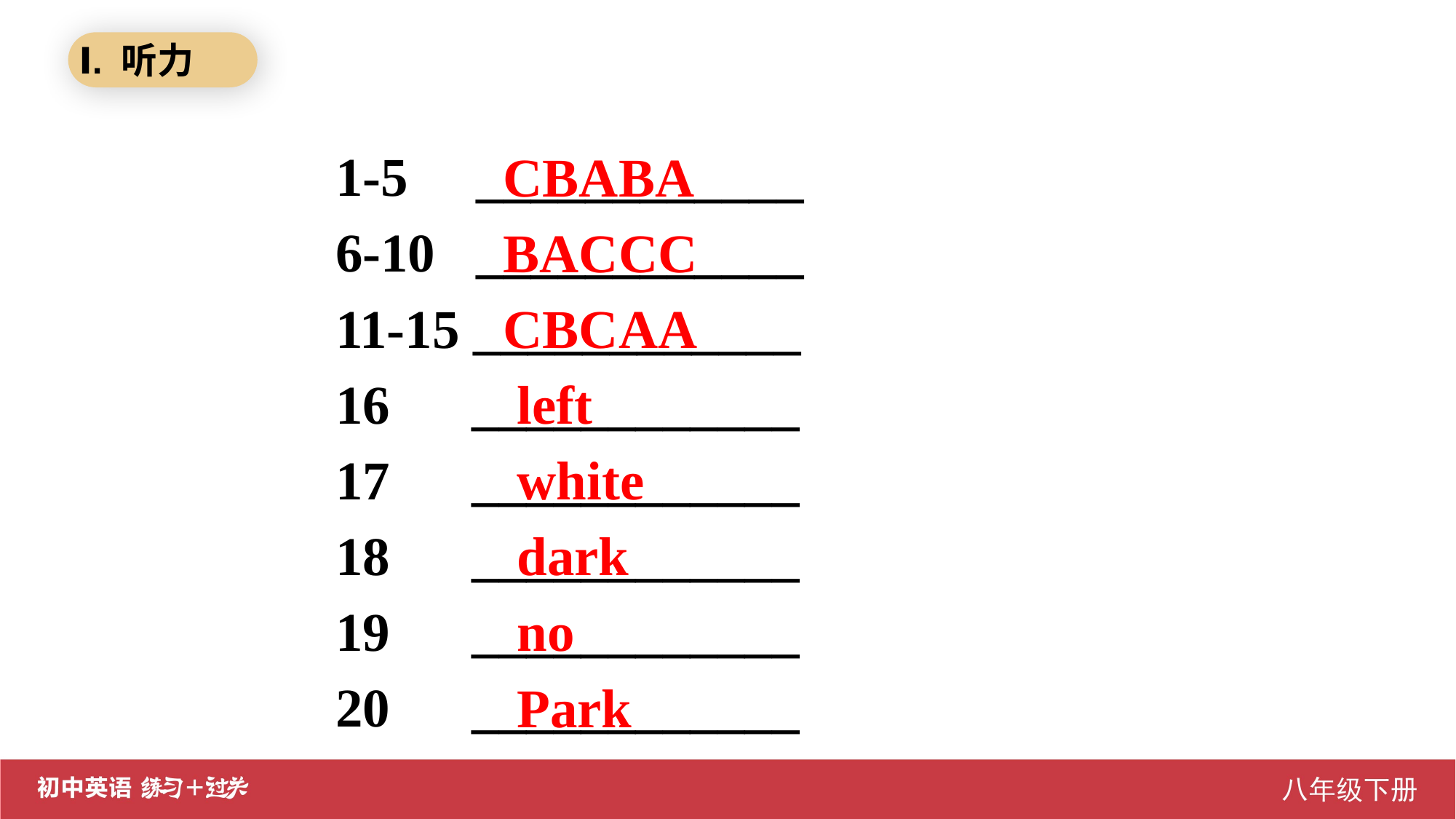

Ⅰ. 听力
1-5     ____________
6-10   ____________
11-15 ____________
16      ____________
17      ____________
18      ____________
19      ____________
20      ____________
 CBABA
 BACCC
 CBCAA
  left
  white
  dark
  no
  Park